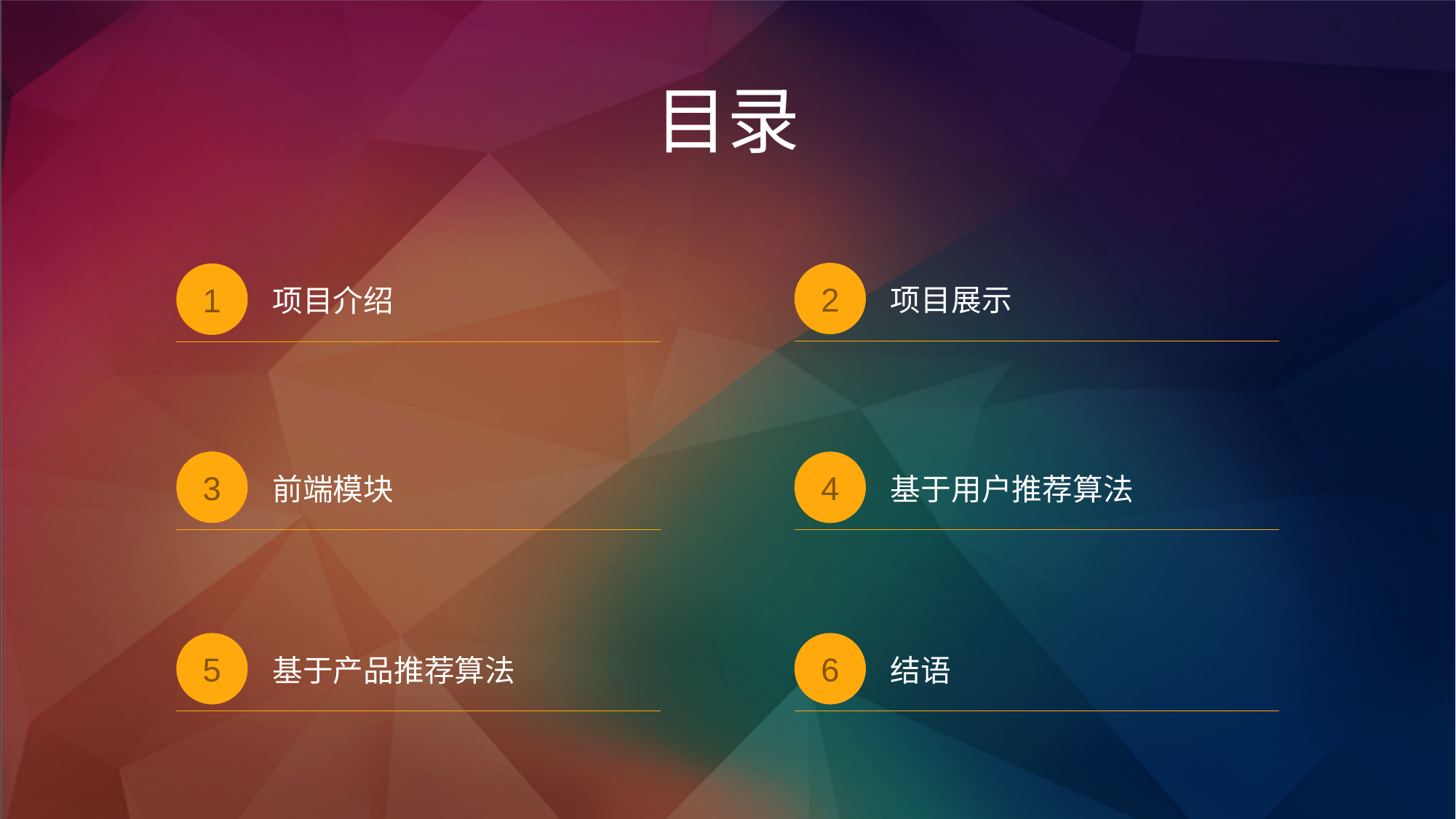

目录
项目展示
2
项目介绍
1
前端模块
3
基于用户推荐算法
4
基于产品推荐算法
5
结语
6